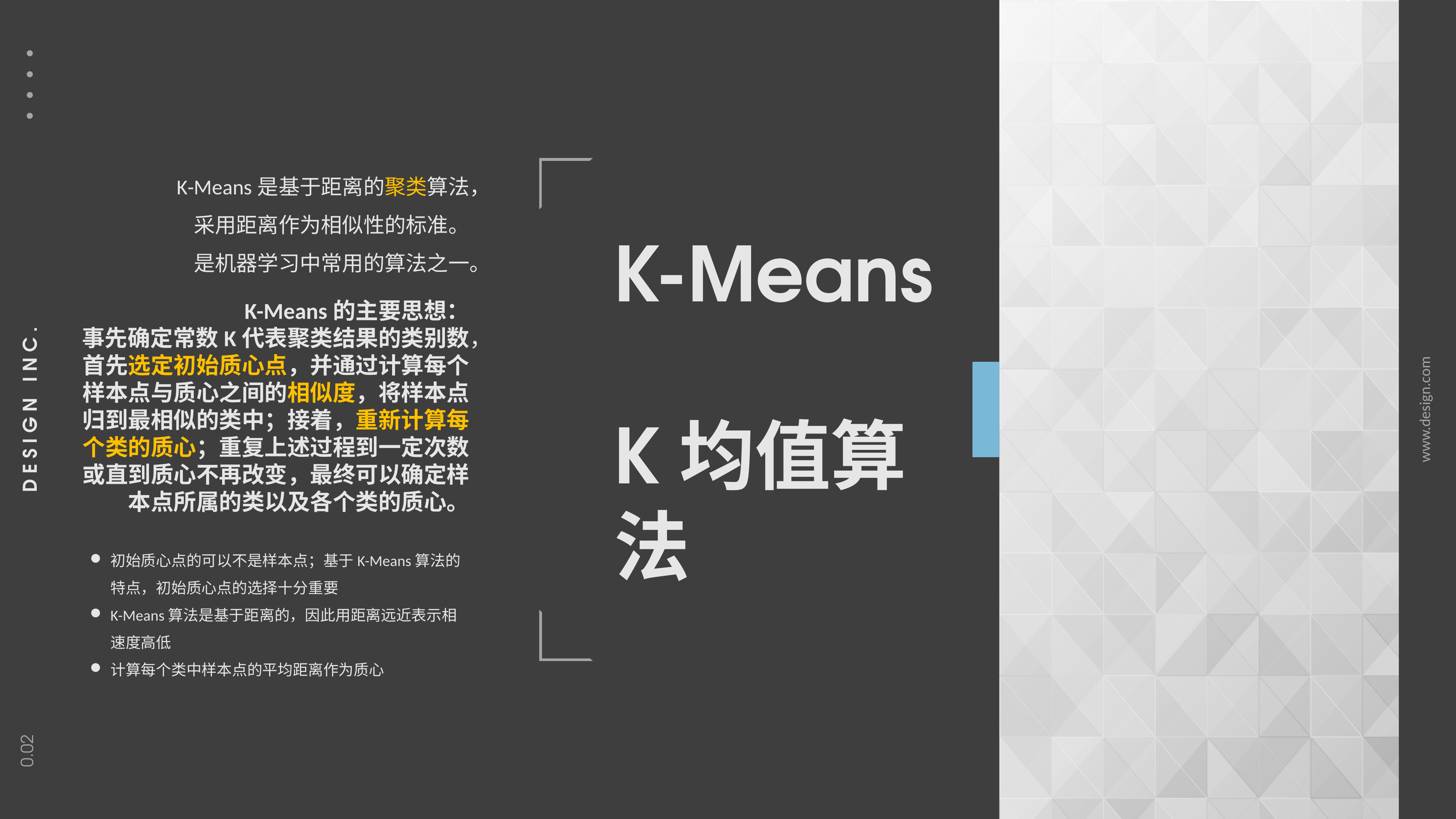

K-Means是基于距离的聚类算法，采用距离作为相似性的标准。
是机器学习中常用的算法之一。

K-Means

K均值算法
K-Means的主要思想：
事先确定常数K代表聚类结果的类别数，首先选定初始质心点，并通过计算每个样本点与质心之间的相似度，将样本点归到最相似的类中；接着，重新计算每个类的质心；重复上述过程到一定次数或直到质心不再改变，最终可以确定样本点所属的类以及各个类的质心。

初始质心点的可以不是样本点；基于K-Means算法的特点，初始质心点的选择十分重要
K-Means算法是基于距离的，因此用距离远近表示相速度高低
计算每个类中样本点的平均距离作为质心